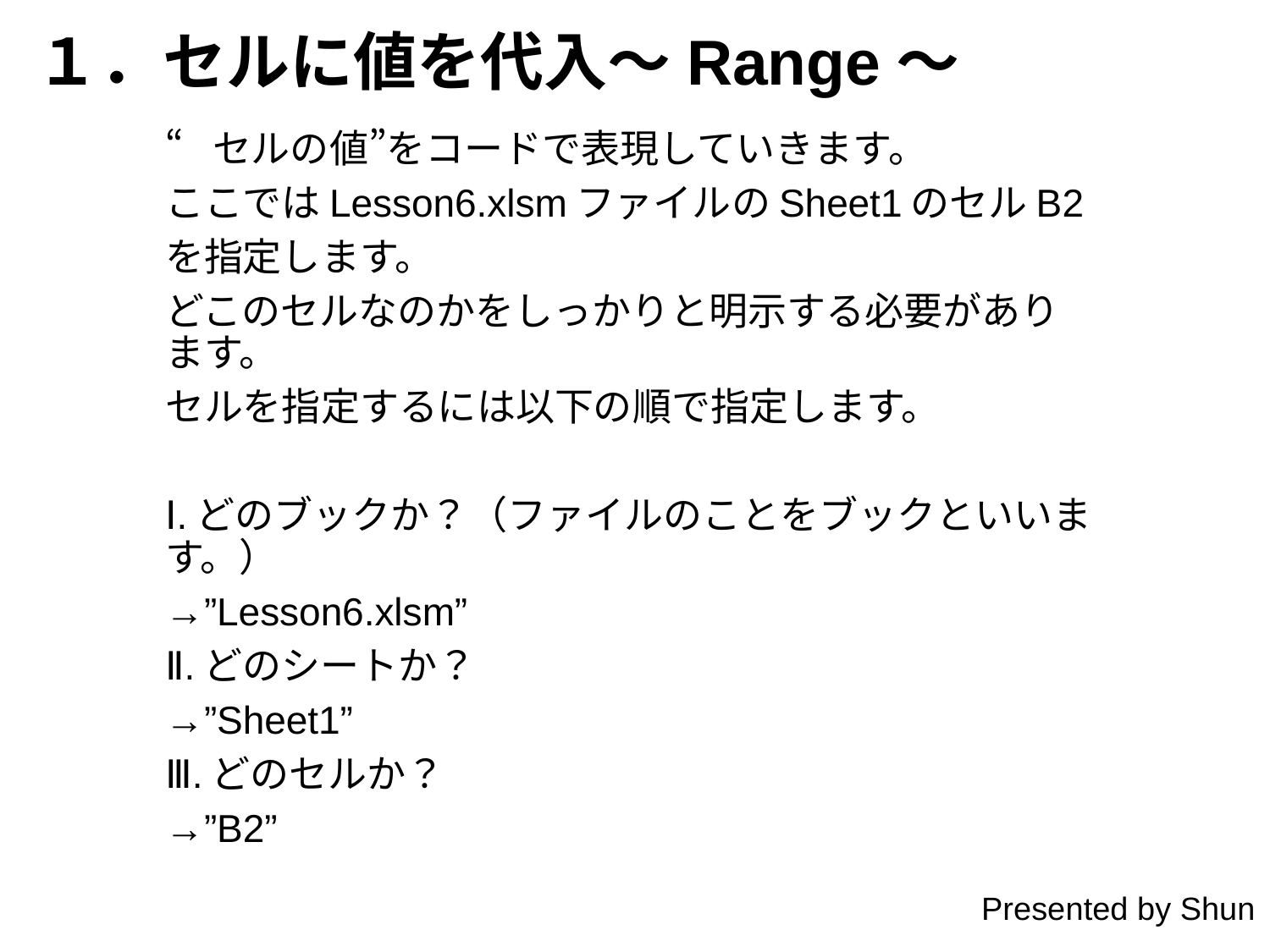

# １．セルに値を代入～Range～
“セルの値”をコードで表現していきます。
ここではLesson6.xlsmファイルのSheet1のセルB2
を指定します。
どこのセルなのかをしっかりと明示する必要があります。
セルを指定するには以下の順で指定します。

Ⅰ.どのブックか？（ファイルのことをブックといいます。）
→”Lesson6.xlsm”
Ⅱ.どのシートか？
→”Sheet1”
Ⅲ.どのセルか？
→”B2”
Presented by Shun